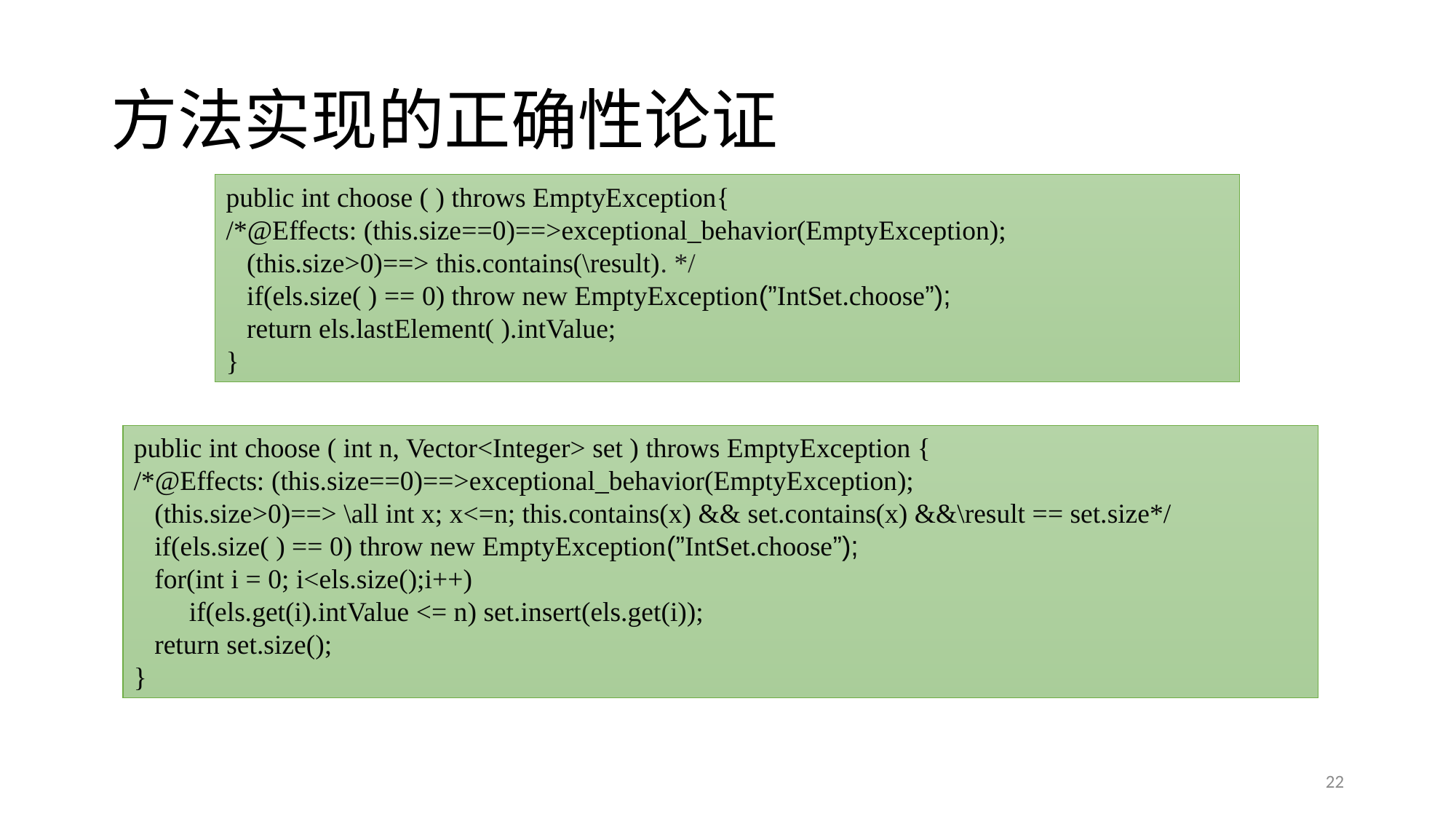

# 方法实现的正确性论证
public int choose ( ) throws EmptyException{
/*@Effects: (this.size==0)==>exceptional_behavior(EmptyException);
   (this.size>0)==> this.contains(\result). */
   if(els.size( ) == 0) throw new EmptyException(”IntSet.choose”);
   return els.lastElement( ).intValue;
}
public int choose ( int n, Vector<Integer> set ) throws EmptyException {
/*@Effects: (this.size==0)==>exceptional_behavior(EmptyException);
   (this.size>0)==> \all int x; x<=n; this.contains(x) && set.contains(x) &&\result == set.size*/
   if(els.size( ) == 0) throw new EmptyException(”IntSet.choose”);
   for(int i = 0; i<els.size();i++)
        if(els.get(i).intValue <= n) set.insert(els.get(i));
   return set.size();
}
22